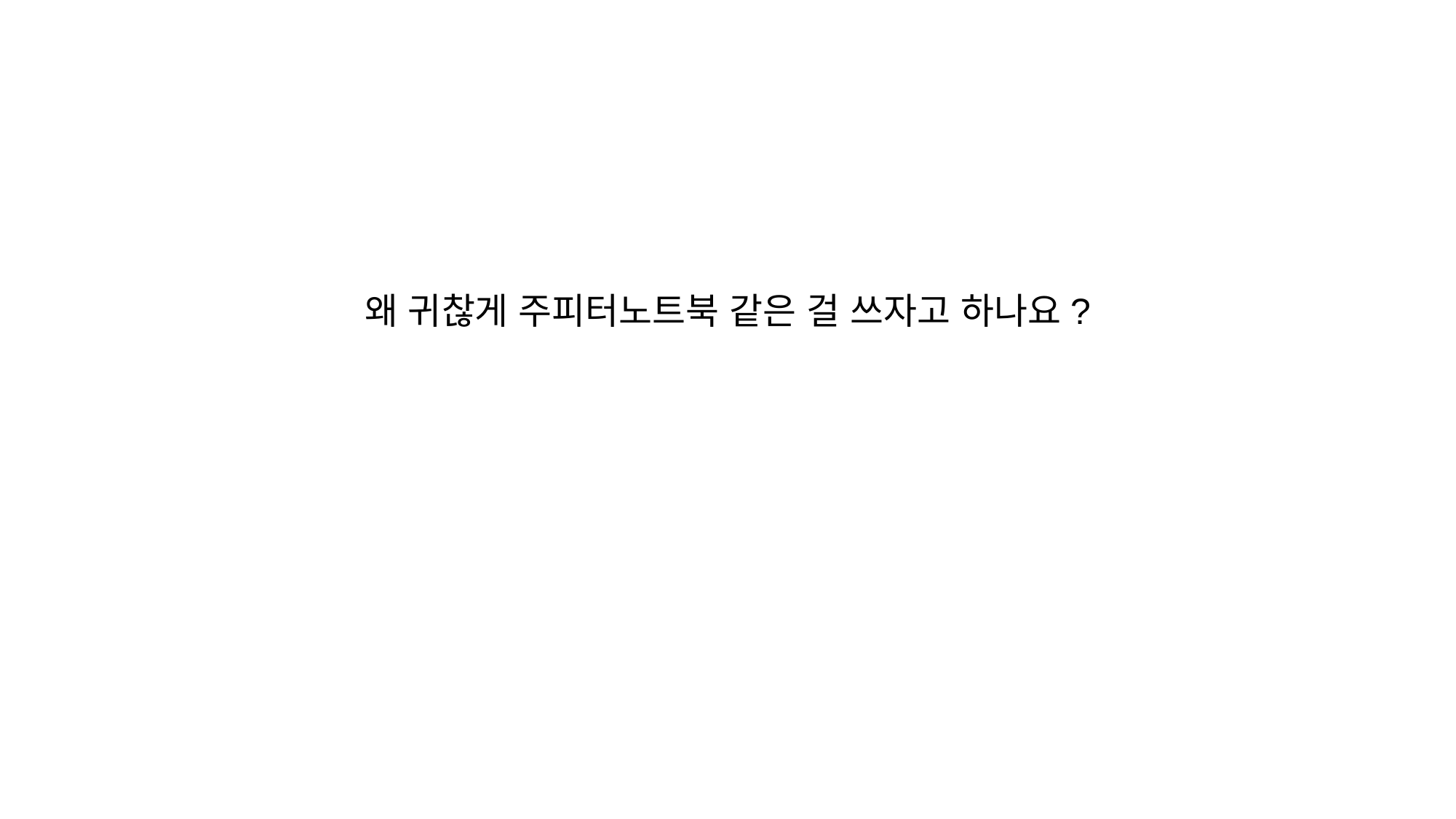

왜 귀찮게 주피터노트북 같은 걸 쓰자고 하나요?